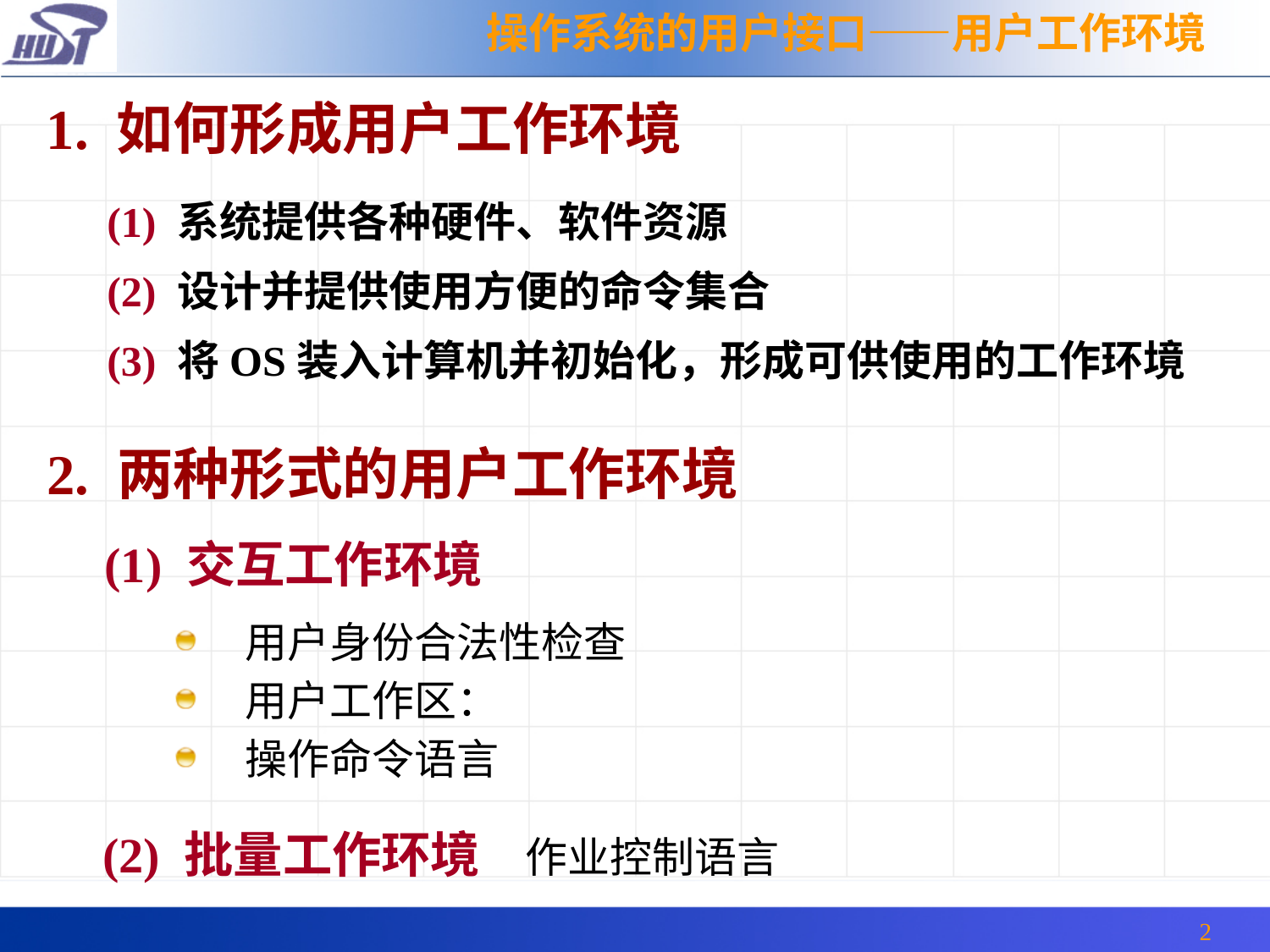

操作系统的用户接口——用户工作环境
1. 如何形成用户工作环境
(1) 系统提供各种硬件、软件资源
(2) 设计并提供使用方便的命令集合
(3) 将OS装入计算机并初始化，形成可供使用的工作环境
2. 两种形式的用户工作环境
(1) 交互工作环境
用户身份合法性检查
用户工作区：
操作命令语言
(2) 批量工作环境    作业控制语言
2